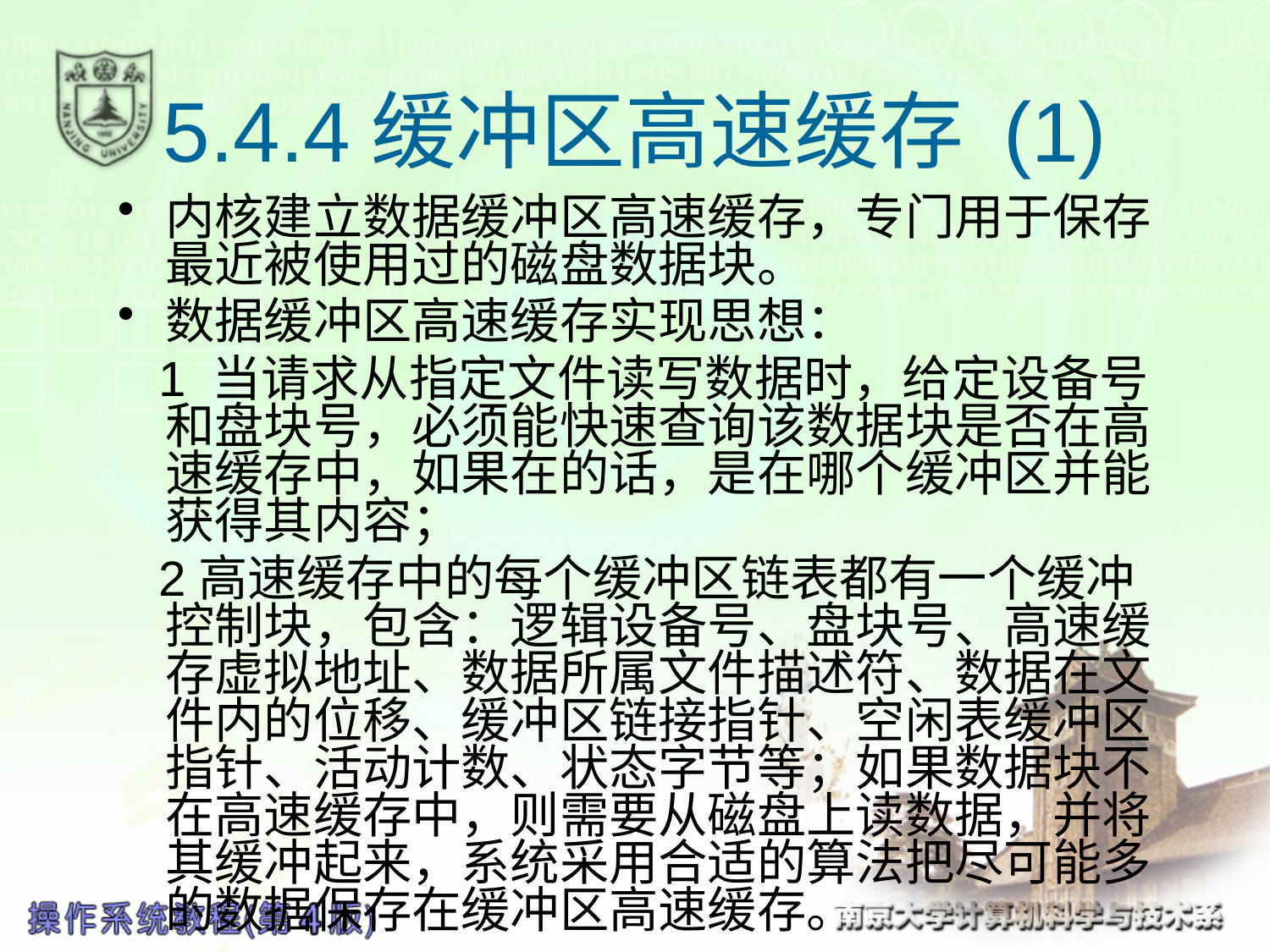

# 5.4.4缓冲区高速缓存 (1)
内核建立数据缓冲区高速缓存，专门用于保存最近被使用过的磁盘数据块。
数据缓冲区高速缓存实现思想：
   1 当请求从指定文件读写数据时，给定设备号和盘块号，必须能快速查询该数据块是否在高速缓存中，如果在的话，是在哪个缓冲区并能获得其内容；
   2高速缓存中的每个缓冲区链表都有一个缓冲控制块，包含：逻辑设备号、盘块号、高速缓存虚拟地址、数据所属文件描述符、数据在文件内的位移、缓冲区链接指针、空闲表缓冲区指针、活动计数、状态字节等；如果数据块不在高速缓存中，则需要从磁盘上读数据，并将其缓冲起来，系统采用合适的算法把尽可能多的数据保存在缓冲区高速缓存。